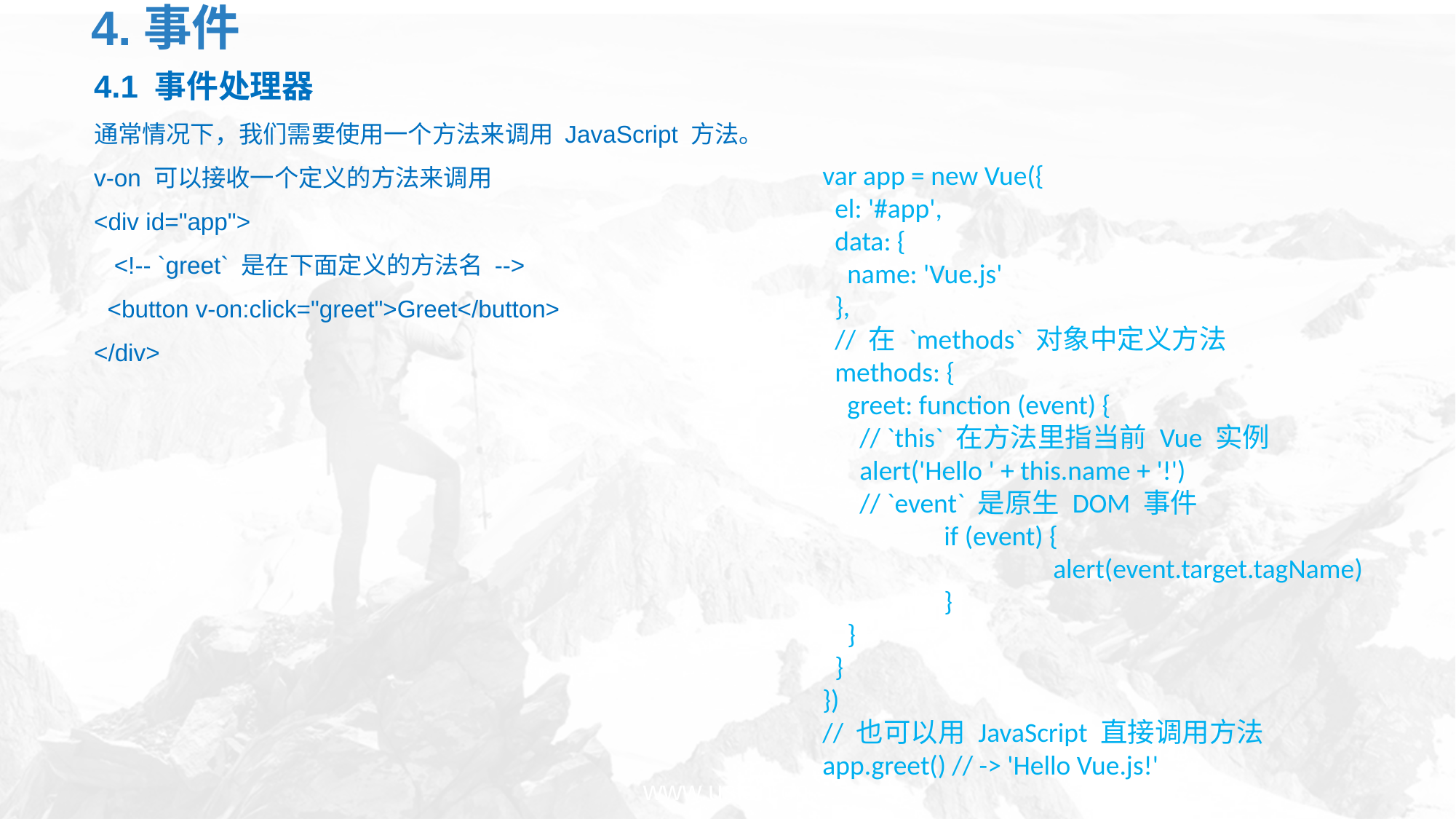

# 4.事件
4.1 事件处理器
通常情况下，我们需要使用一个方法来调用 JavaScript 方法。
v-on 可以接收一个定义的方法来调用
<div id="app">
   <!-- `greet` 是在下面定义的方法名 -->
  <button v-on:click="greet">Greet</button>
</div>
var app = new Vue({
  el: '#app',
  data: {
    name: 'Vue.js'
  },
  // 在 `methods` 对象中定义方法
  methods: {
    greet: function (event) {
      // `this` 在方法里指当前 Vue 实例
      alert('Hello ' + this.name + '!')
      // `event` 是原生 DOM 事件
	  if (event) {
		  alert(event.target.tagName)
	  }
    }
  }
})
// 也可以用 JavaScript 直接调用方法
app.greet() // -> 'Hello Vue.js!'
www.usian.cn